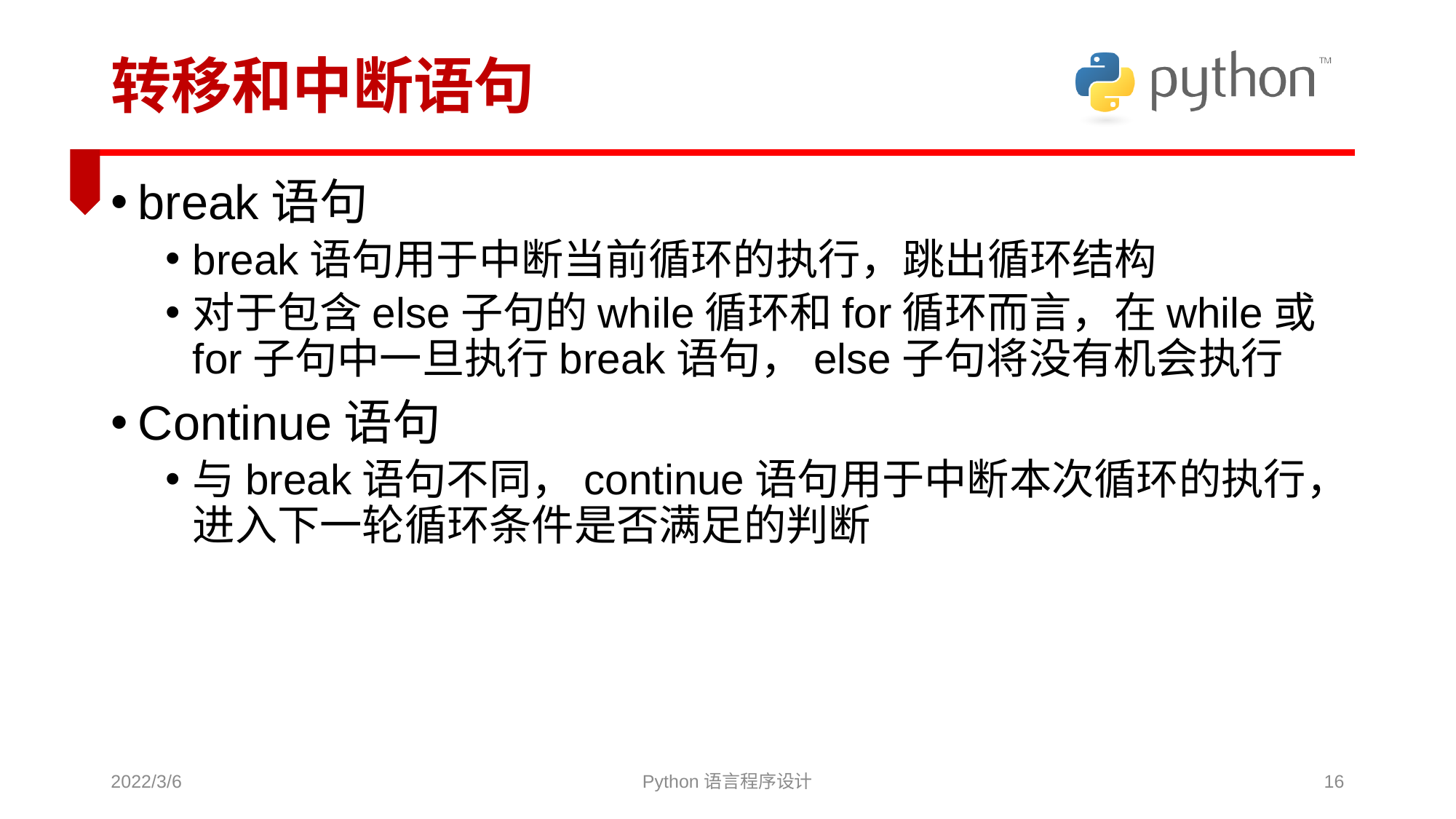

# 转移和中断语句
break语句
break语句用于中断当前循环的执行，跳出循环结构
对于包含else子句的while循环和for循环而言，在while或for子句中一旦执行break语句，else子句将没有机会执行
Continue语句
与break语句不同，continue语句用于中断本次循环的执行，进入下一轮循环条件是否满足的判断

2022/3/6
Python语言程序设计
16